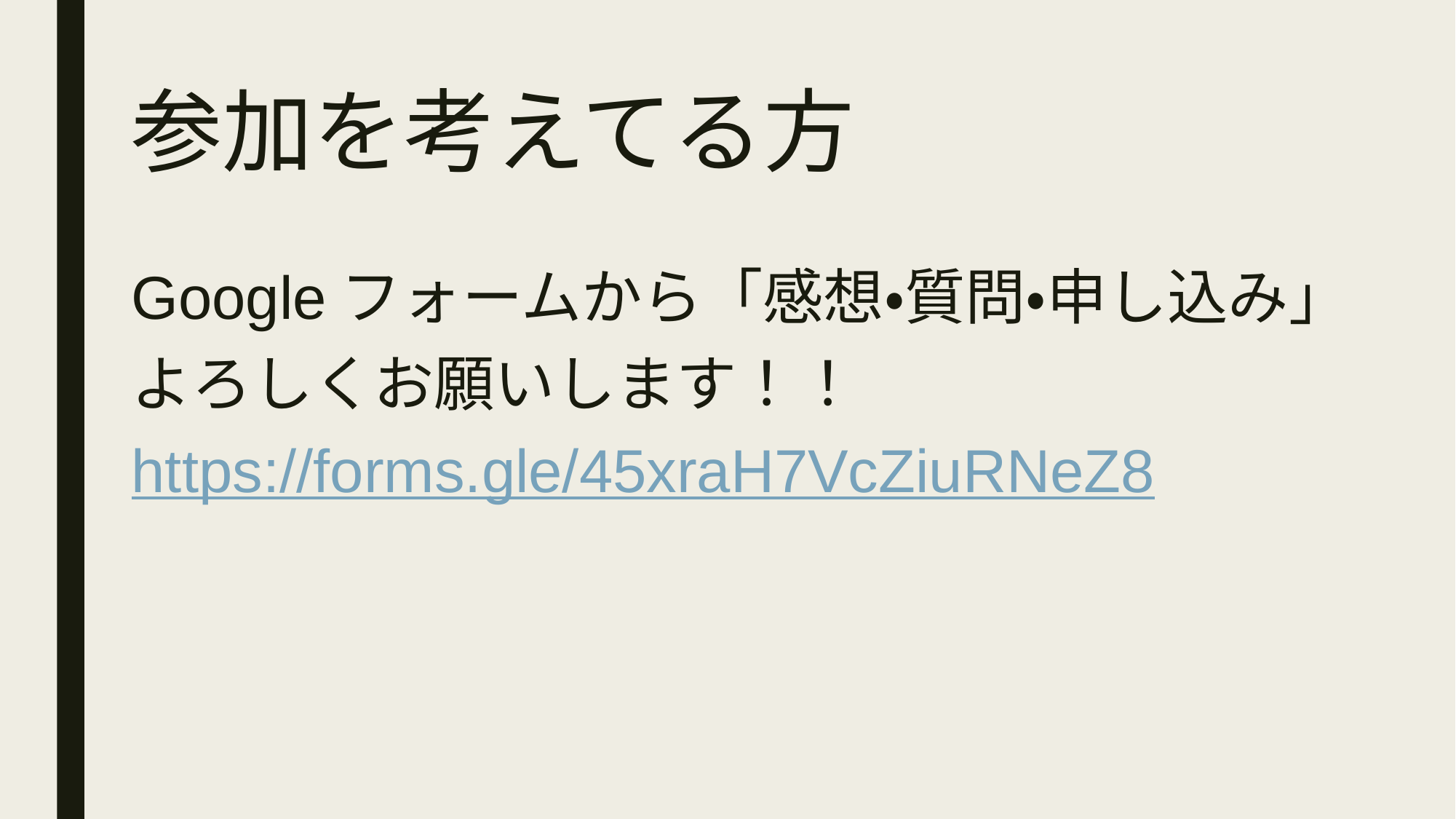

# 参加を考えてる方
Googleフォームから「感想・質問・申し込み」
よろしくお願いします！！
https://forms.gle/45xraH7VcZiuRNeZ8